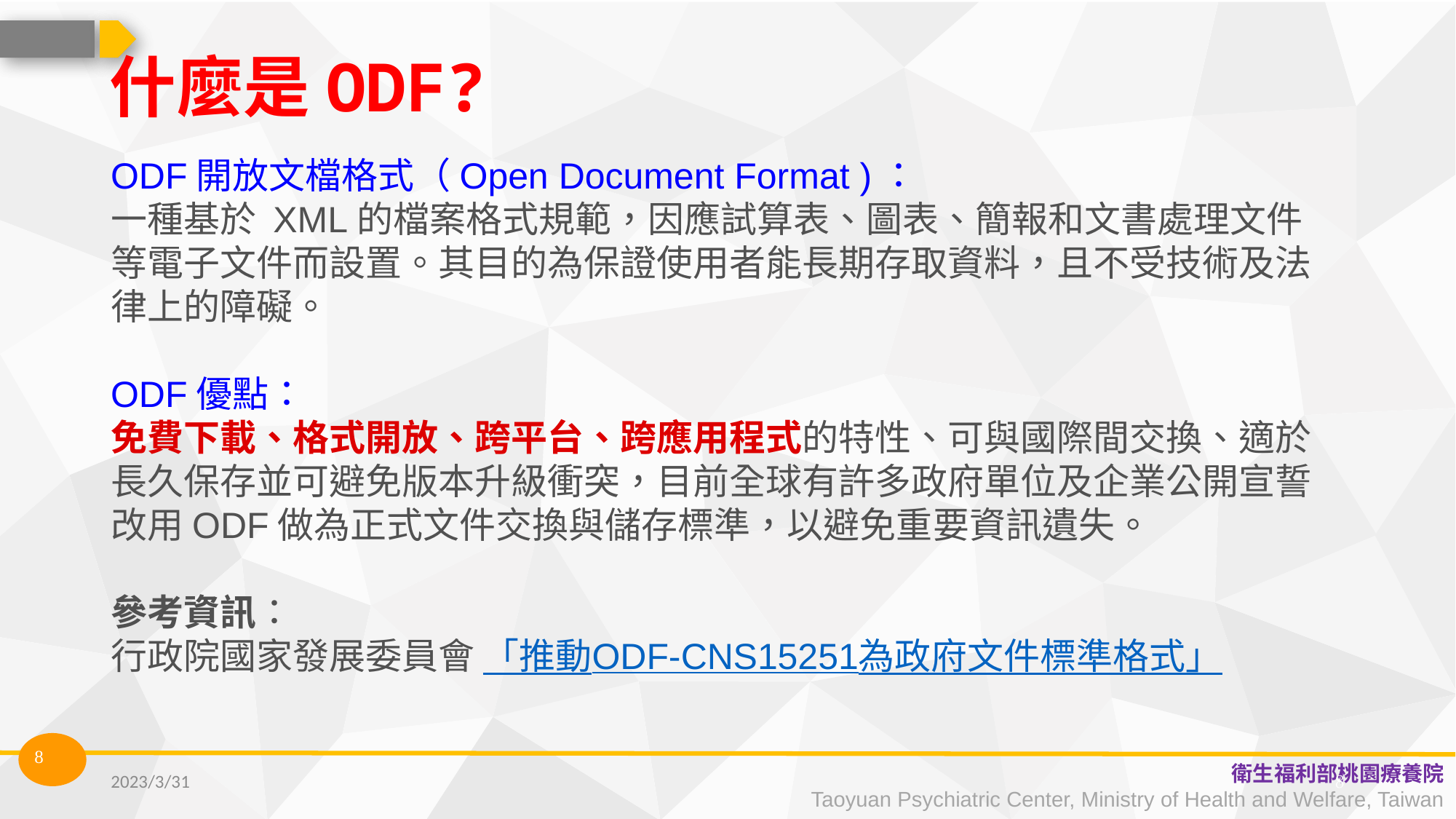

# 什麼是ODF?
ODF開放文檔格式（Open Document Format )：
一種基於 XML的檔案格式規範，因應試算表、圖表、簡報和文書處理文件等電子文件而設置。其目的為保證使用者能長期存取資料，且不受技術及法律上的障礙。

ODF優點：
免費下載、格式開放、跨平台、跨應用程式的特性、可與國際間交換、適於長久保存並可避免版本升級衝突，目前全球有許多政府單位及企業公開宣誓改用ODF做為正式文件交換與儲存標準，以避免重要資訊遺失。

參考資訊：
行政院國家發展委員會 「推動ODF-CNS15251為政府文件標準格式」
2023/3/31
8